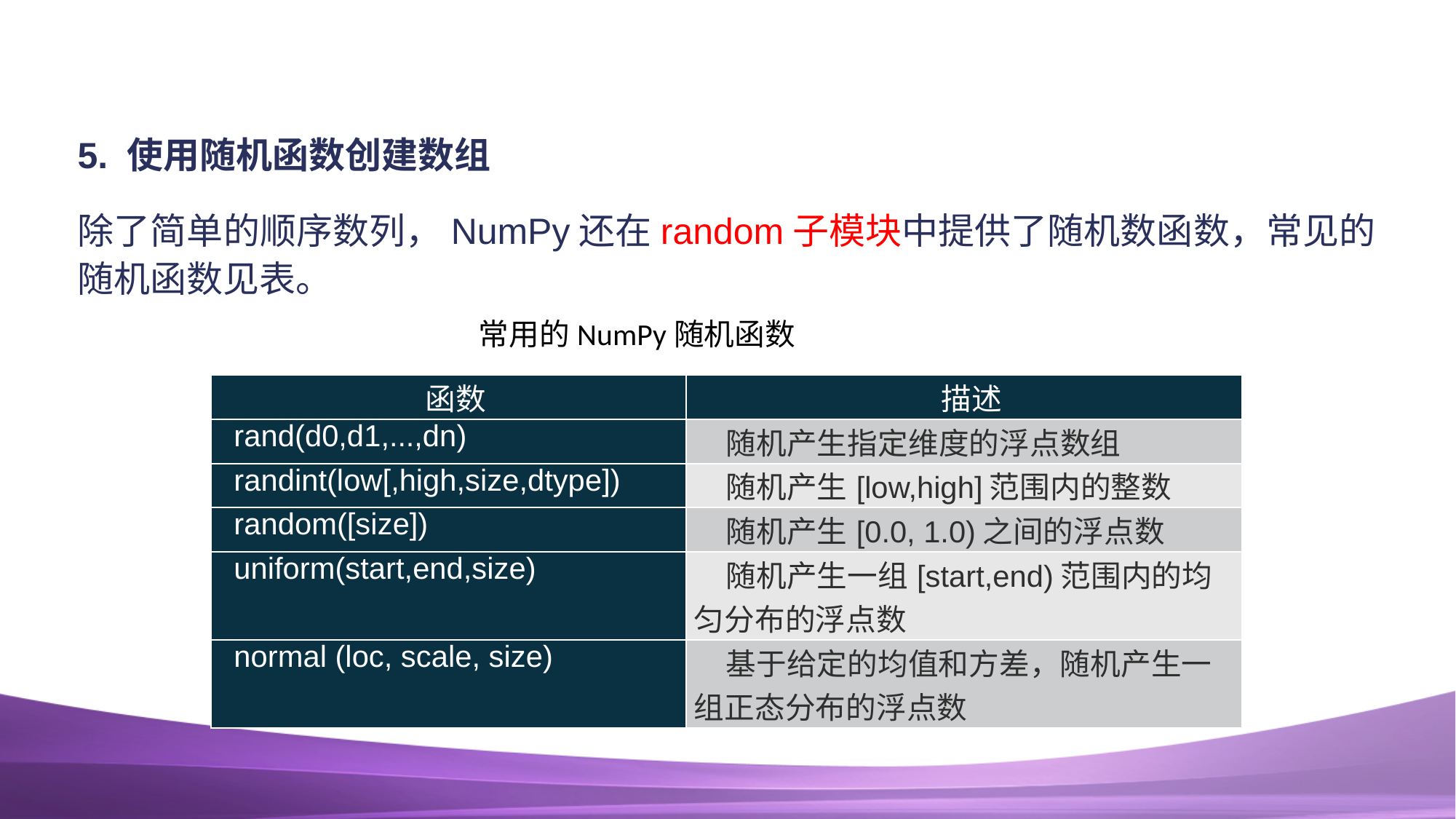

#
5. 使用随机函数创建数组
除了简单的顺序数列，NumPy还在random子模块中提供了随机数函数，常见的随机函数见表。

常用的NumPy随机函数
| 函数 | 描述 |
| --- | --- |
| rand(d0,d1,...,dn) | 随机产生指定维度的浮点数组 |
| randint(low[,high,size,dtype]) | 随机产生[low,high]范围内的整数 |
| random([size]) | 随机产生[0.0, 1.0)之间的浮点数 |
| uniform(start,end,size) | 随机产生一组[start,end)范围内的均匀分布的浮点数 |
| normal (loc, scale, size) | 基于给定的均值和方差，随机产生一组正态分布的浮点数 |